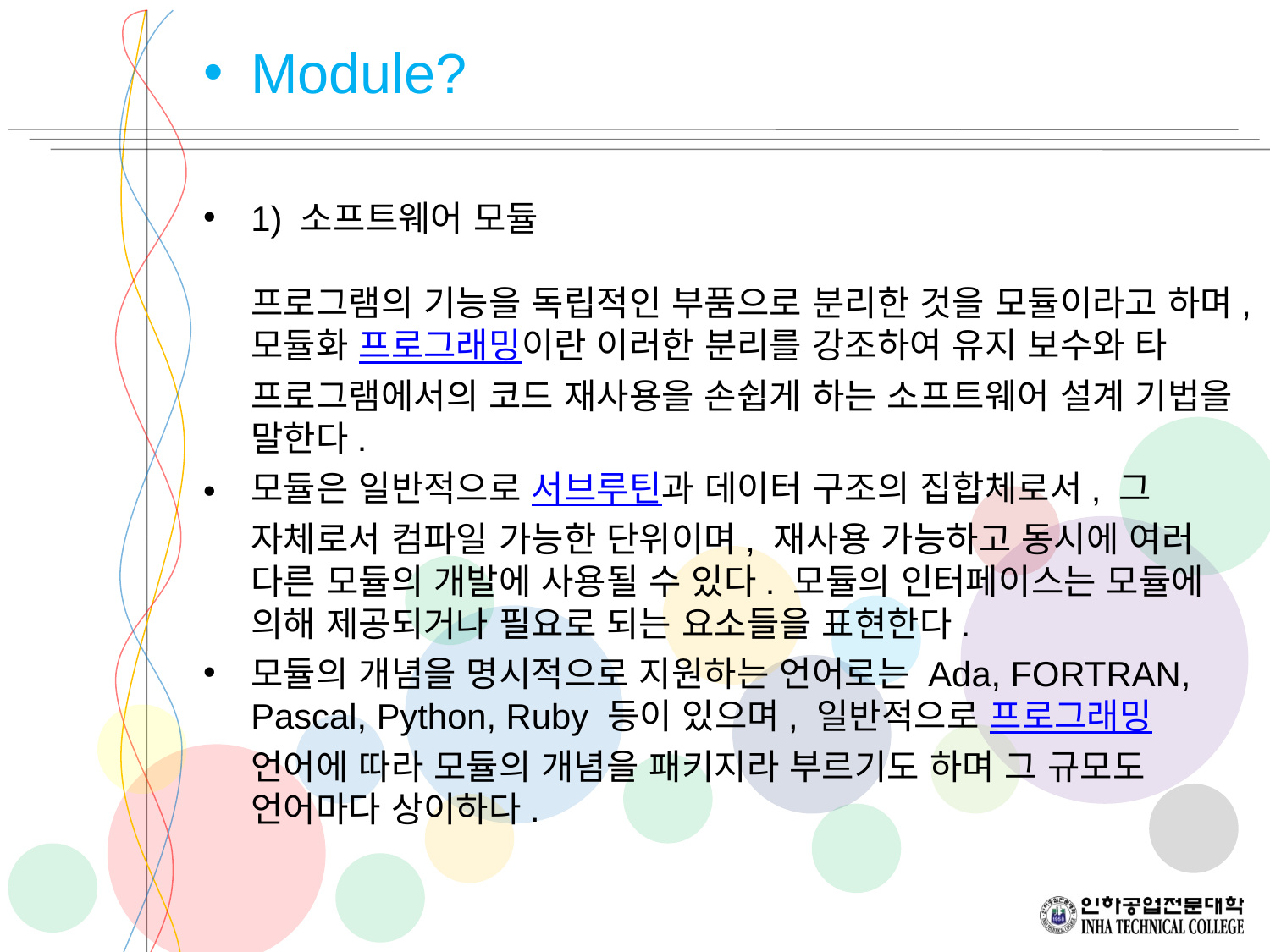

1) 소프트웨어 모듈 
 
프로그램의 기능을 독립적인 부품으로 분리한 것을 모듈이라고 하며, 모듈화 프로그래밍이란 이러한 분리를 강조하여 유지 보수와 타 프로그램에서의 코드 재사용을 손쉽게 하는 소프트웨어 설계 기법을 말한다.
모듈은 일반적으로 서브루틴과 데이터 구조의 집합체로서, 그 자체로서 컴파일 가능한 단위이며, 재사용 가능하고 동시에 여러 다른 모듈의 개발에 사용될 수 있다. 모듈의 인터페이스는 모듈에 의해 제공되거나 필요로 되는 요소들을 표현한다.
모듈의 개념을 명시적으로 지원하는 언어로는 Ada, FORTRAN, Pascal, Python, Ruby 등이 있으며, 일반적으로 프로그래밍 언어에 따라 모듈의 개념을 패키지라 부르기도 하며 그 규모도 언어마다 상이하다.
Module?